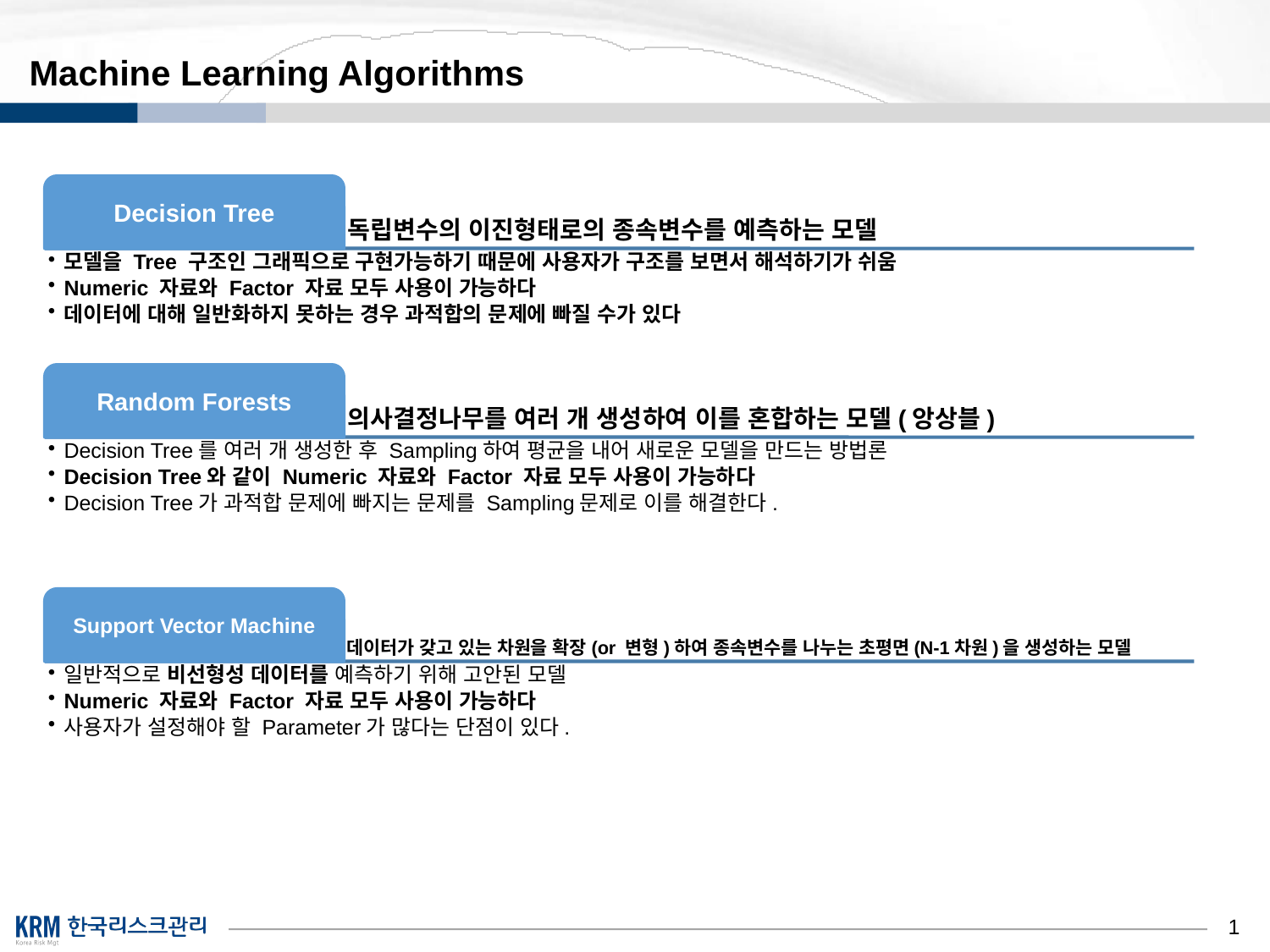

# Machine Learning Algorithms
독립변수의 이진형태로의 종속변수를 예측하는 모델
Decision Tree
모델을 Tree 구조인 그래픽으로 구현가능하기 때문에 사용자가 구조를 보면서 해석하기가 쉬움
Numeric 자료와 Factor 자료 모두 사용이 가능하다
데이터에 대해 일반화하지 못하는 경우 과적합의 문제에 빠질 수가 있다
의사결정나무를 여러 개 생성하여 이를 혼합하는 모델(앙상블)
Random Forests
Decision Tree를 여러 개 생성한 후 Sampling하여 평균을 내어 새로운 모델을 만드는 방법론
Decision Tree와 같이 Numeric 자료와 Factor 자료 모두 사용이 가능하다
Decision Tree가 과적합 문제에 빠지는 문제를 Sampling문제로 이를 해결한다.
데이터가 갖고 있는 차원을 확장(or 변형)하여 종속변수를 나누는 초평면(N-1차원)을 생성하는 모델
Support Vector Machine
일반적으로 비선형성 데이터를 예측하기 위해 고안된 모델
Numeric 자료와 Factor 자료 모두 사용이 가능하다
사용자가 설정해야 할 Parameter가 많다는 단점이 있다.